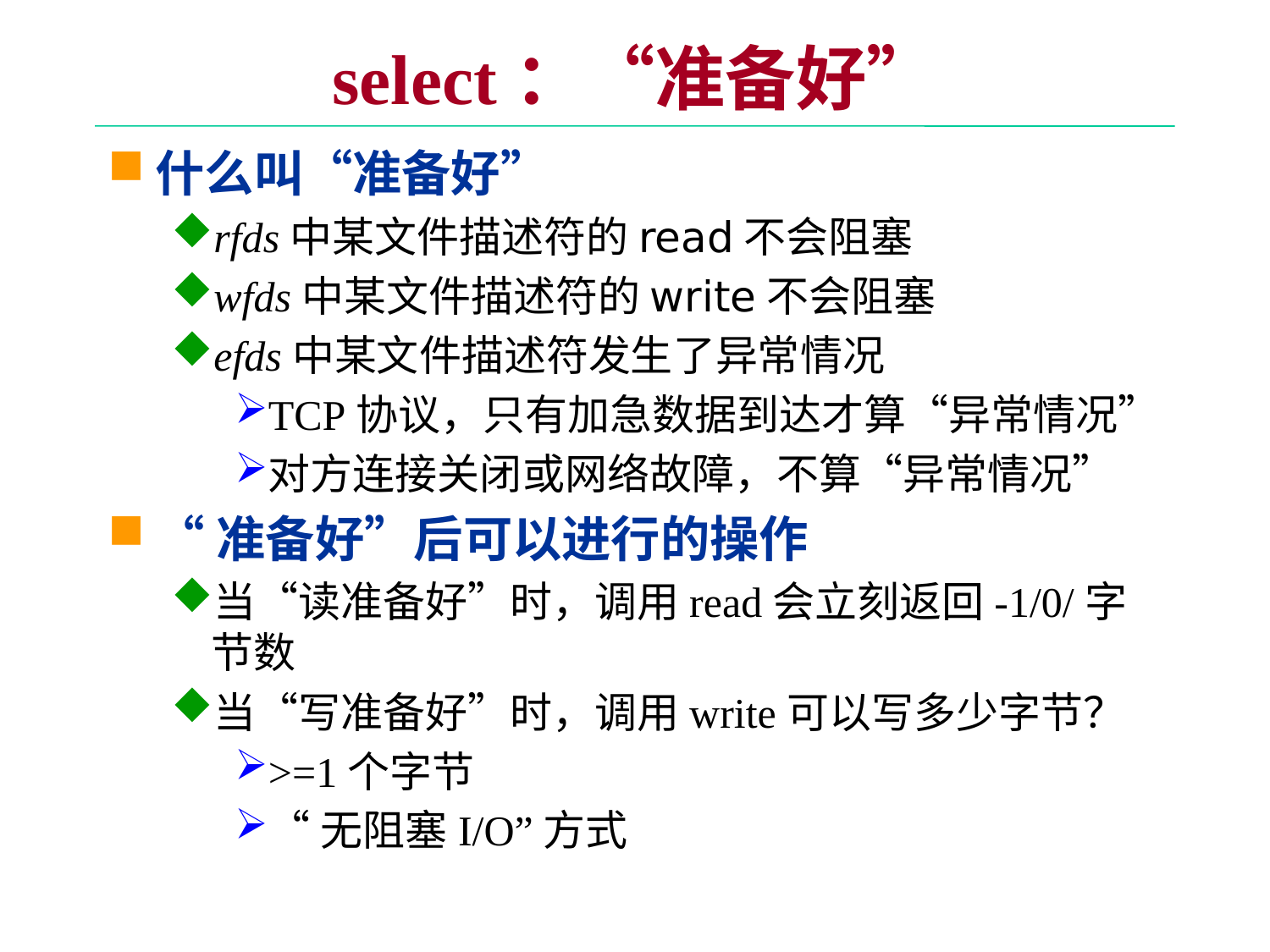

# select：“准备好”
什么叫“准备好”
rfds中某文件描述符的read不会阻塞
wfds中某文件描述符的write不会阻塞
efds中某文件描述符发生了异常情况
TCP协议，只有加急数据到达才算“异常情况”
对方连接关闭或网络故障，不算“异常情况”
“准备好”后可以进行的操作
当“读准备好”时，调用read会立刻返回-1/0/字节数
当“写准备好”时，调用write可以写多少字节？
>=1个字节
“无阻塞I/O”方式